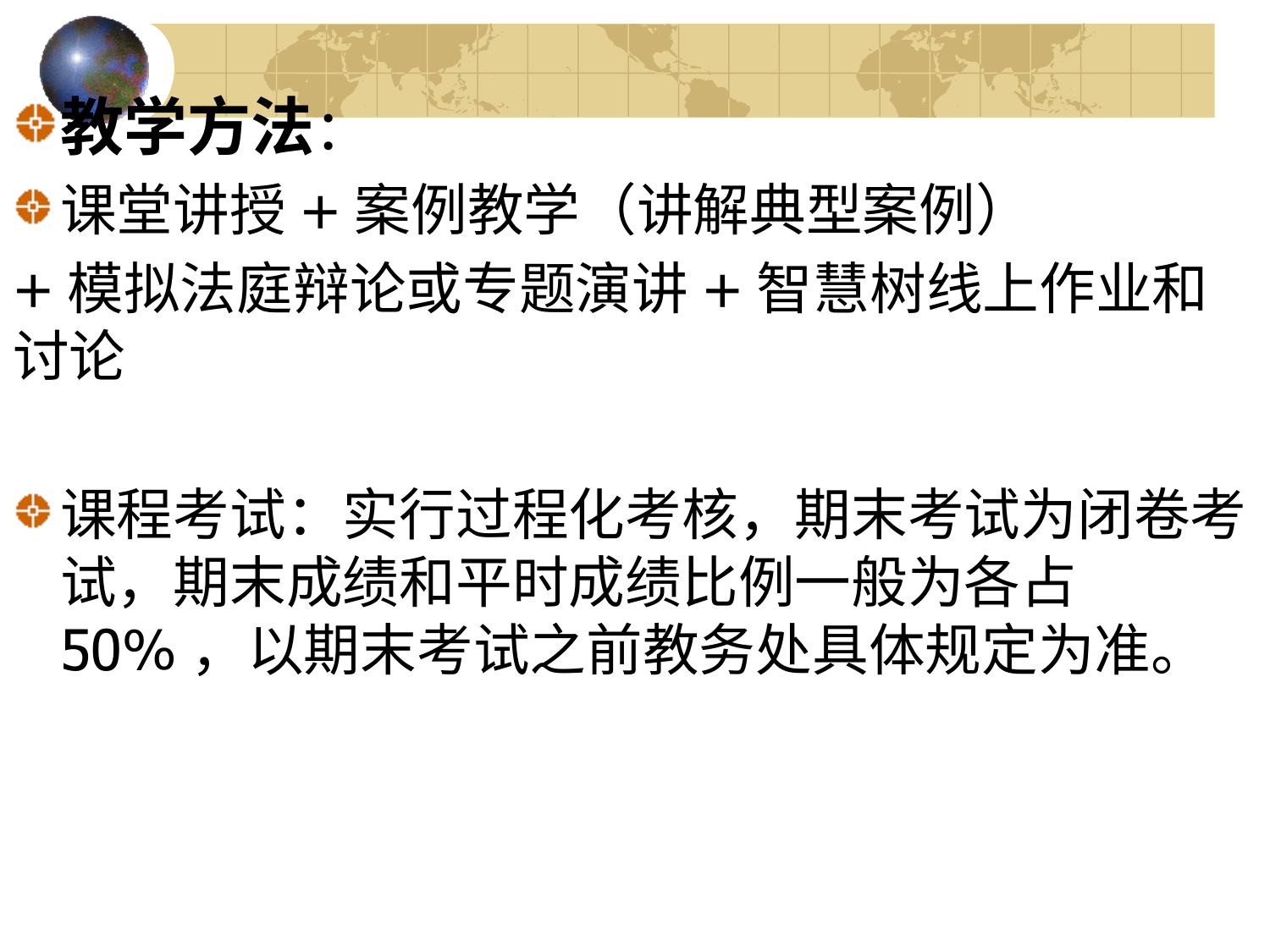

教学方法：
课堂讲授+案例教学（讲解典型案例）
+模拟法庭辩论或专题演讲+智慧树线上作业和讨论

课程考试：实行过程化考核，期末考试为闭卷考试，期末成绩和平时成绩比例一般为各占50%，以期末考试之前教务处具体规定为准。